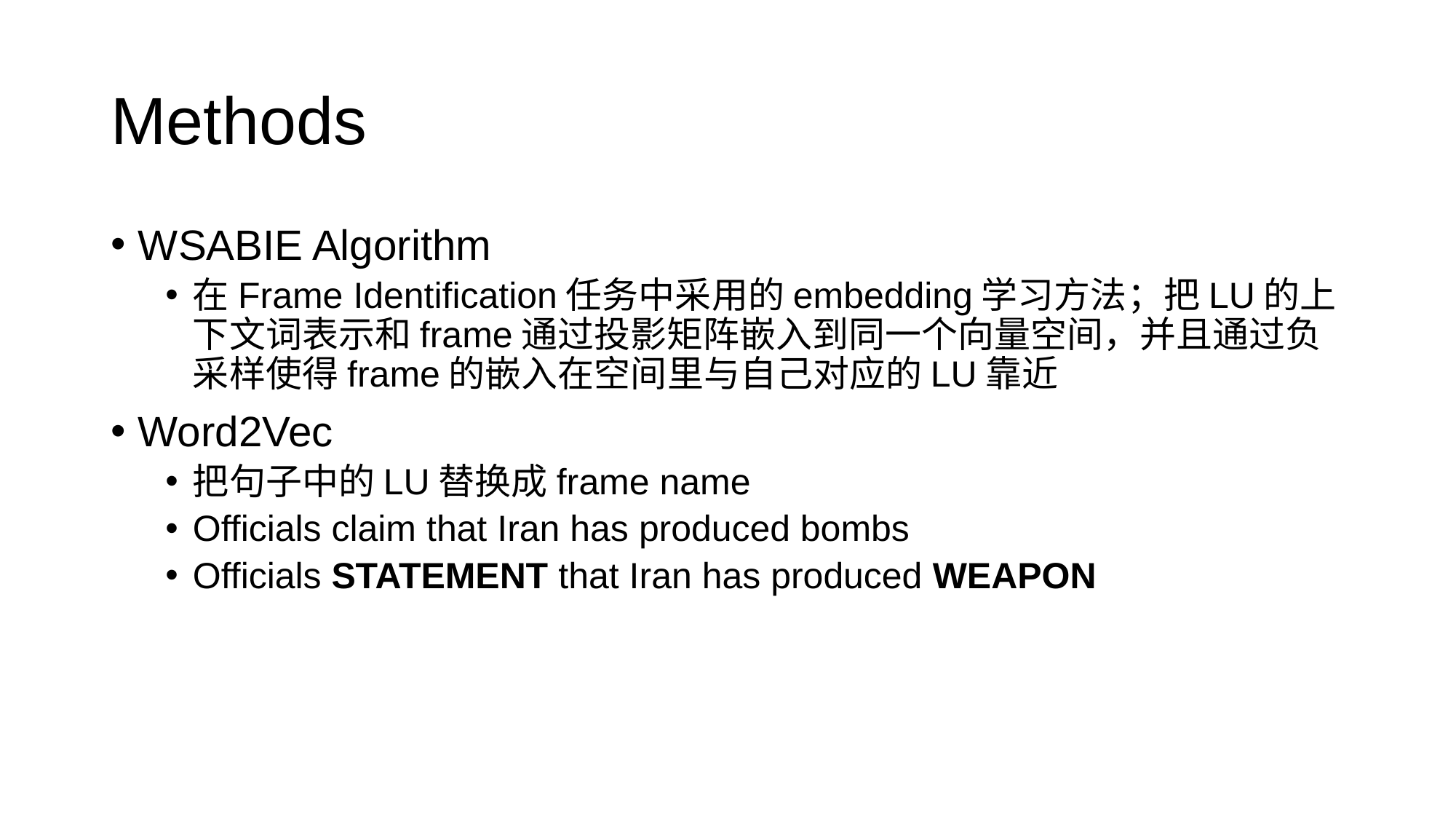

# Methods
WSABIE Algorithm
在Frame Identification任务中采用的embedding学习方法；把LU的上下文词表示和frame通过投影矩阵嵌入到同一个向量空间，并且通过负采样使得frame的嵌入在空间里与自己对应的LU靠近
Word2Vec
把句子中的LU替换成frame name
Officials claim that Iran has produced bombs
Officials STATEMENT that Iran has produced WEAPON